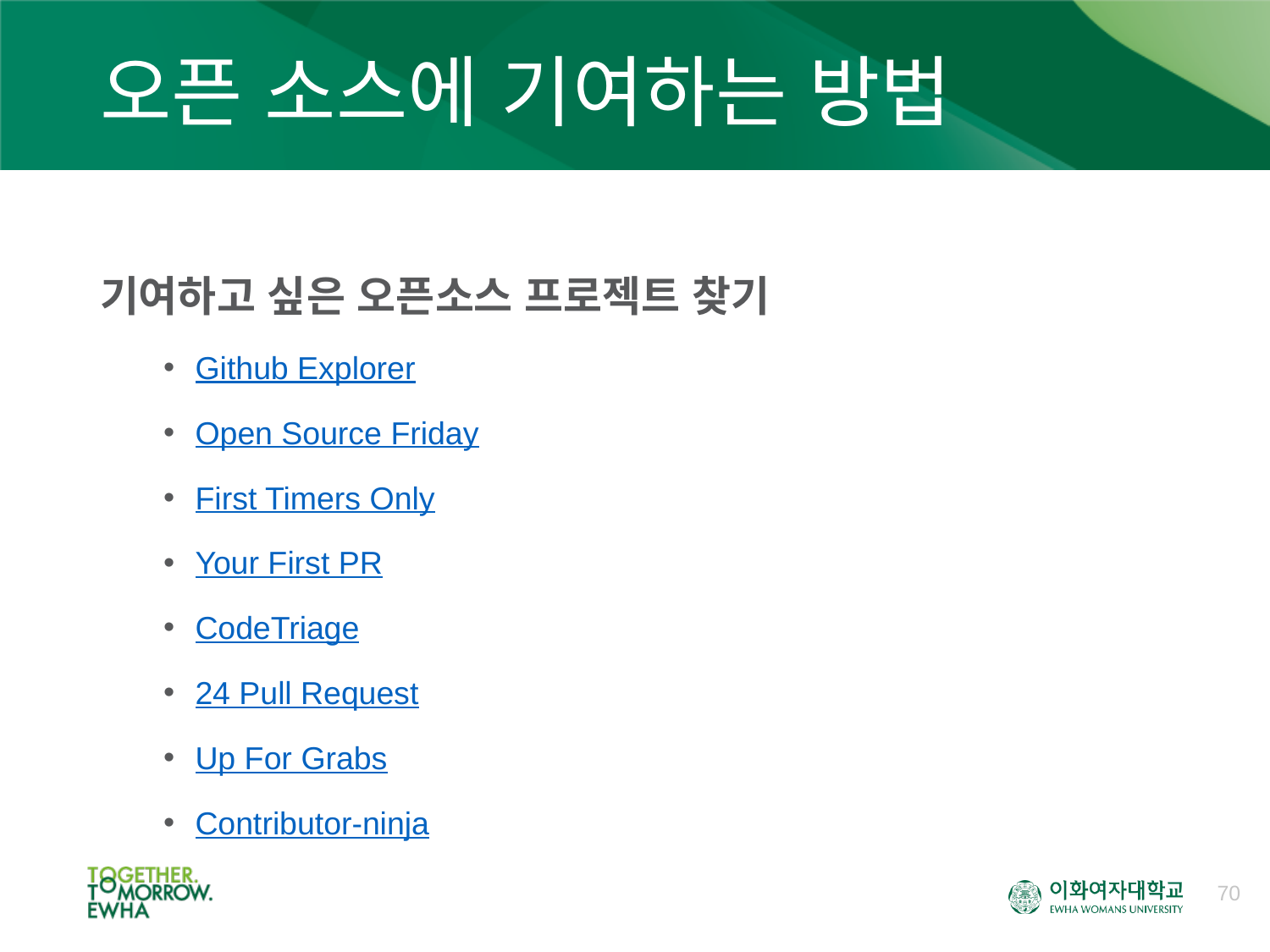

# 오픈 소스에 기여하는 방법
기여하고 싶은 오픈소스 프로젝트 찾기
Github Explorer
Open Source Friday
First Timers Only
Your First PR
CodeTriage
24 Pull Request
Up For Grabs
Contributor-ninja

70